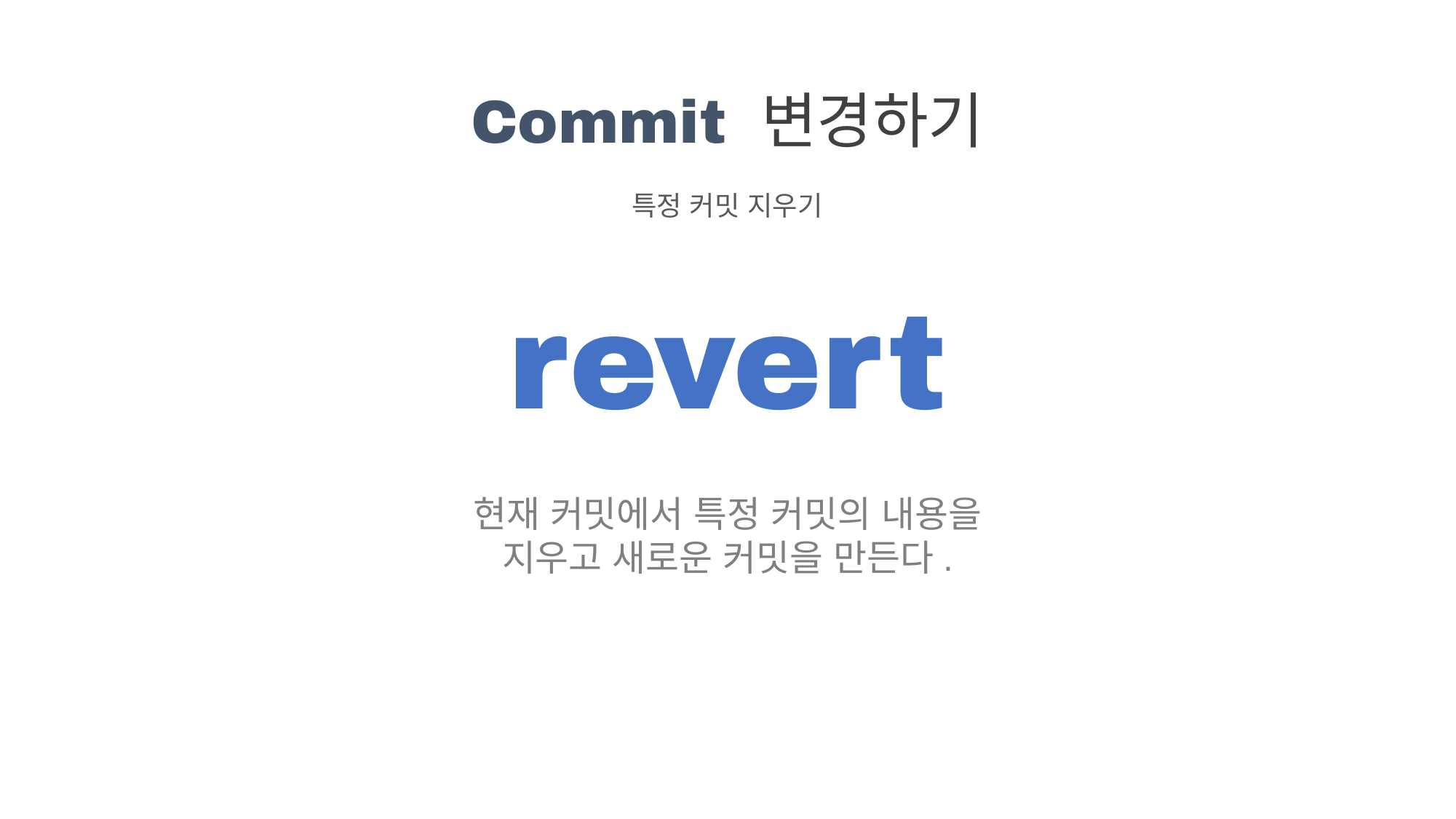

Commit 변경하기
특정 커밋 지우기
revert
현재 커밋에서 특정 커밋의 내용을
지우고 새로운 커밋을 만든다.